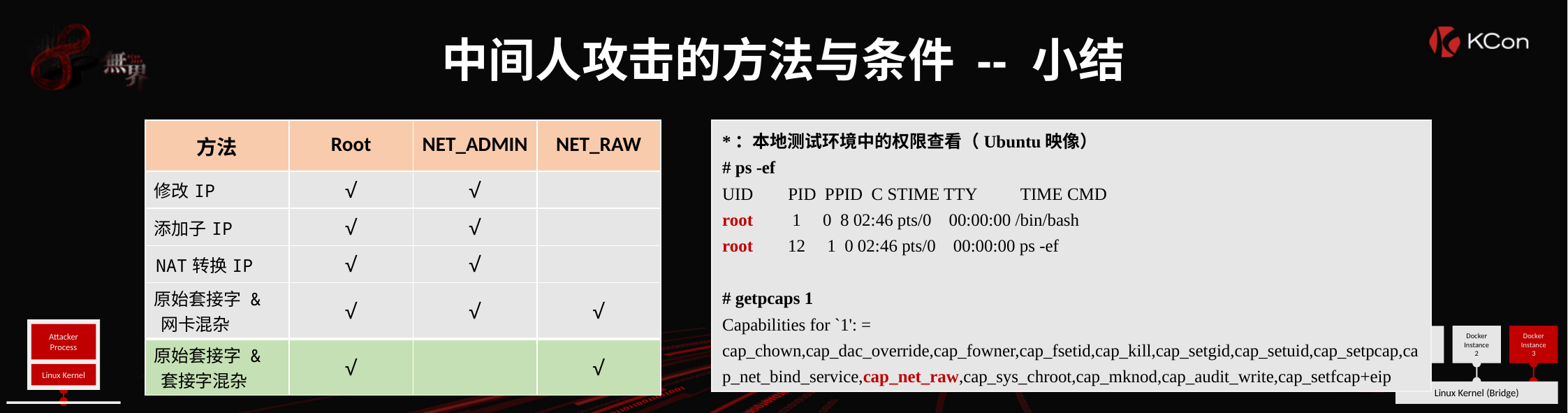

中间人攻击的方法与条件 -- 小结
#
| 方法 | Root | NET\_ADMIN | NET\_RAW |
| --- | --- | --- | --- |
| 修改IP | √ | √ |  |
| 添加子IP | √ | √ |  |
| NAT转换IP | √ | √ |  |
| 原始套接字 & 网卡混杂 | √ | √ | √ |
| 原始套接字 & 套接字混杂 | √ |  | √ |
*：本地测试环境中的权限查看（Ubuntu映像）
# ps -ef
UID        PID  PPID  C STIME TTY          TIME CMD
root         1     0  8 02:46 pts/0    00:00:00 /bin/bash
root        12     1  0 02:46 pts/0    00:00:00 ps -ef

# getpcaps 1
Capabilities for `1': = cap_chown,cap_dac_override,cap_fowner,cap_fsetid,cap_kill,cap_setgid,cap_setuid,cap_setpcap,cap_net_bind_service,cap_net_raw,cap_sys_chroot,cap_mknod,cap_audit_write,cap_setfcap+eip

Attacker Process
Linux Kernel

Docker
Instance 2
Docker
Instance 3
Docker
Instance 1
Linux Kernel (Bridge)
| 原始套接字 & 套接字混杂 | √ |  | √ |
| --- | --- | --- | --- |